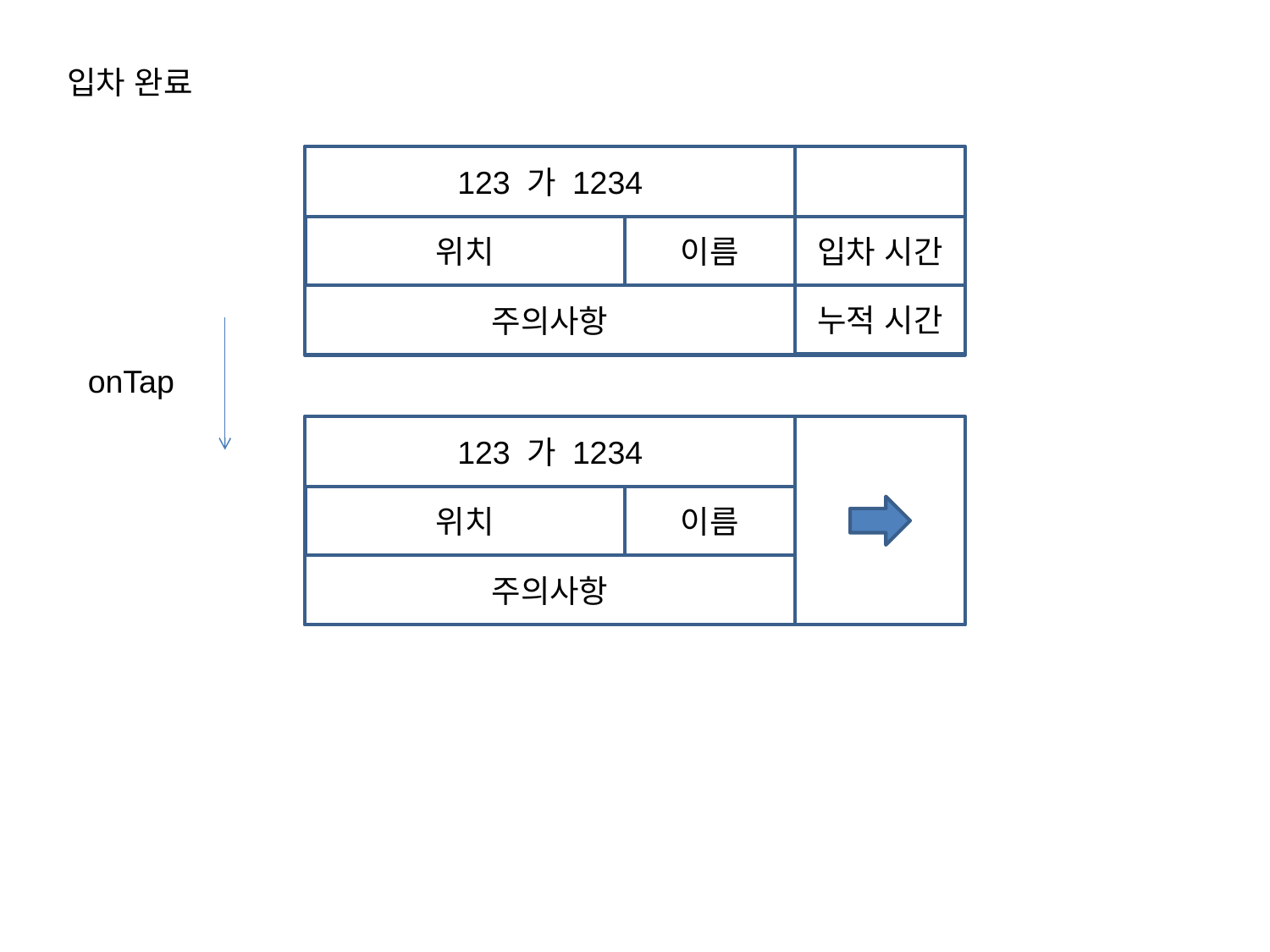

입차 완료

123 가 1234
위치
이름
입차 시간
주의사항
누적 시간
onTap

123 가 1234
위치
이름

주의사항